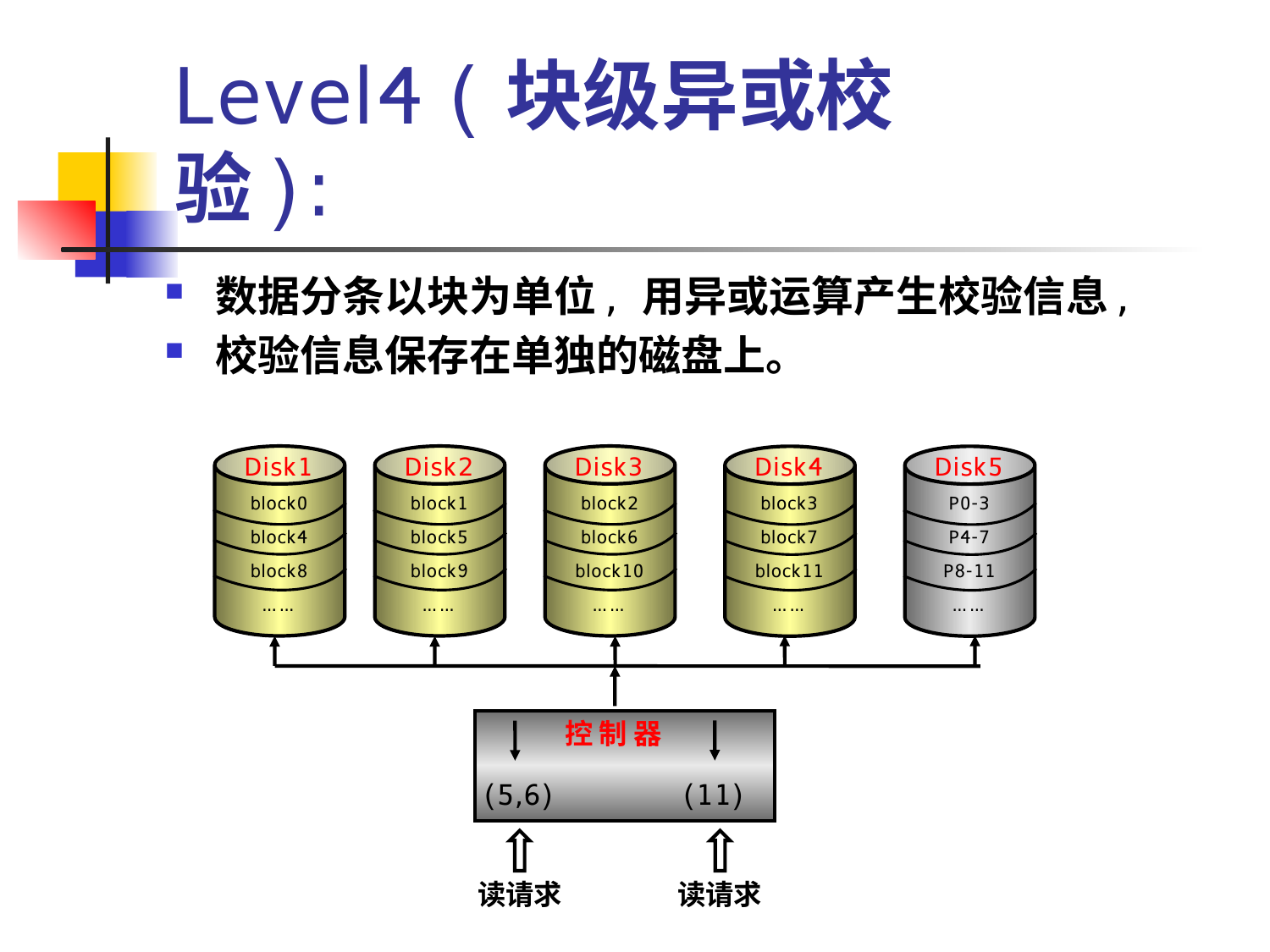

Level4 (块级异或校验):
数据分条以块为单位, 用异或运算产生校验信息,
校验信息保存在单独的磁盘上。

block0
block4
block8
……
block1
block5
block9
……
block2
block6
block10
……
block3
block7
block11
……
P0-3
P4-7
P8-11
……
Disk1
Disk2
Disk3
Disk4
Disk5

控 制 器

(5,6)
(11)

读请求
读请求